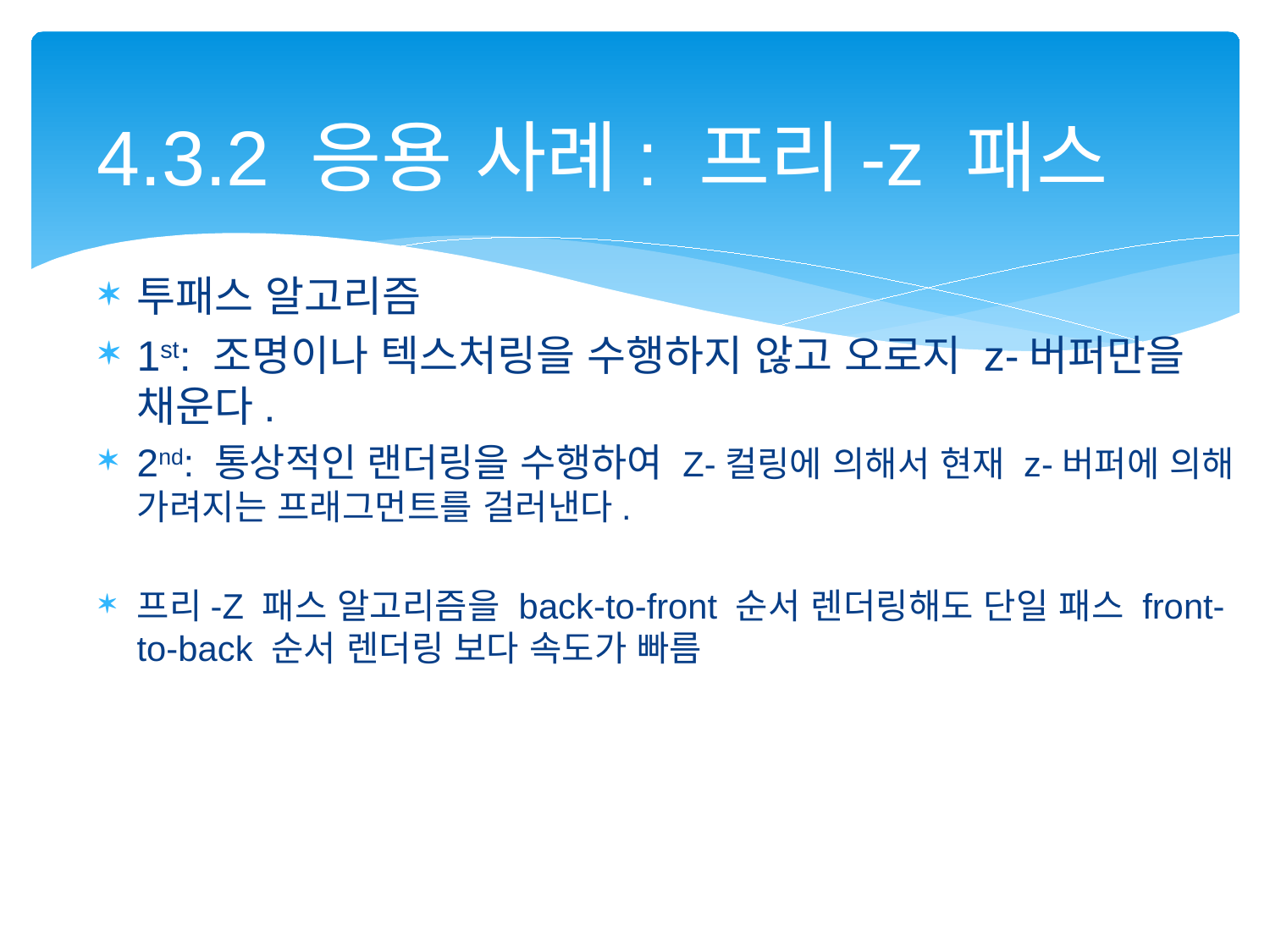

4.3.2 응용 사례: 프리-z 패스

투패스 알고리즘
1st: 조명이나 텍스처링을 수행하지 않고 오로지 z-버퍼만을 채운다.
2nd: 통상적인 랜더링을 수행하여 Z-컬링에 의해서 현재 z-버퍼에 의해 가려지는 프래그먼트를 걸러낸다.

프리-Z 패스 알고리즘을 back-to-front 순서 렌더링해도 단일 패스 front-to-back 순서 렌더링 보다 속도가 빠름